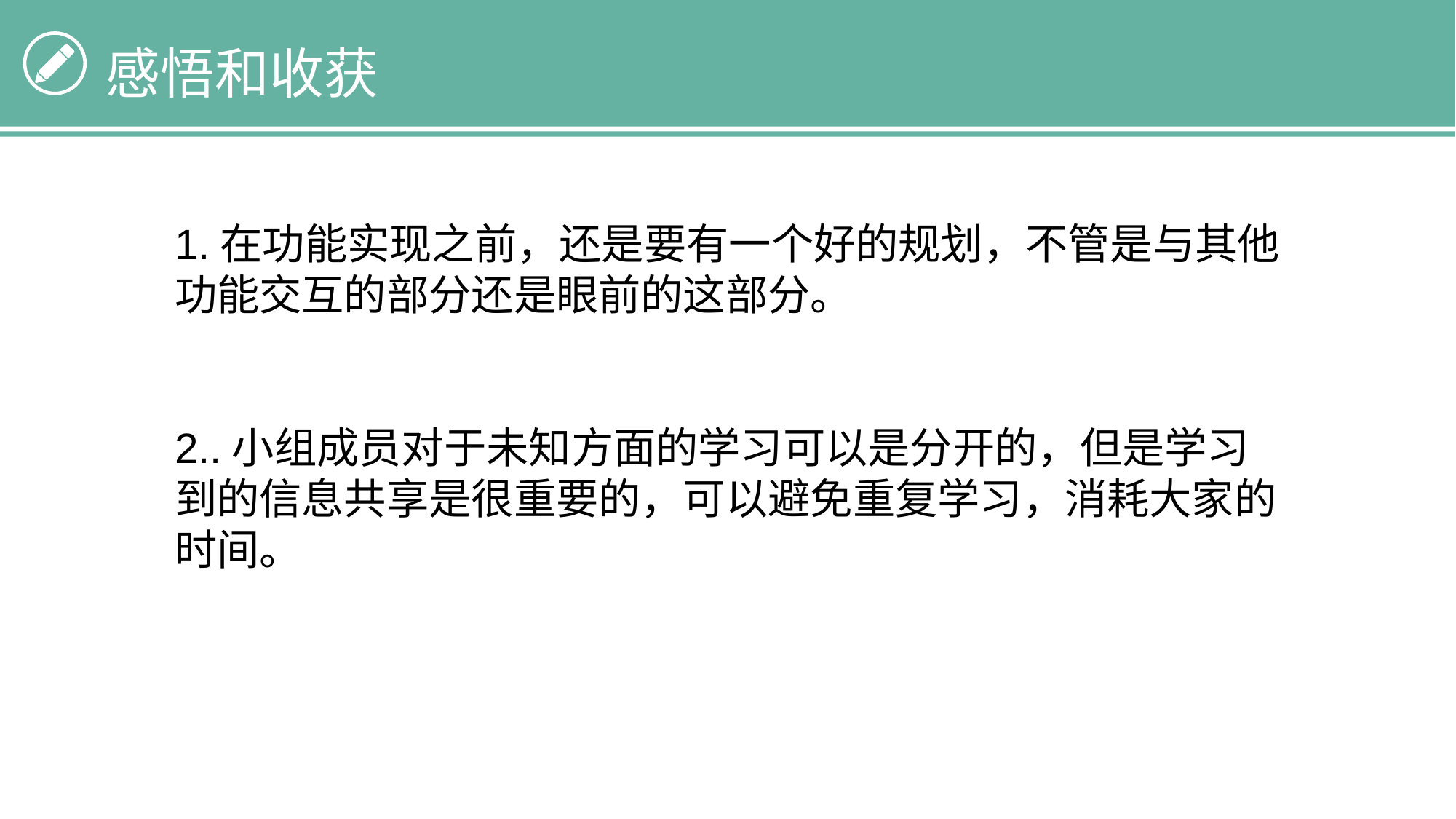

感悟和收获

1.在功能实现之前，还是要有一个好的规划，不管是与其他功能交互的部分还是眼前的这部分。

2..小组成员对于未知方面的学习可以是分开的，但是学习到的信息共享是很重要的，可以避免重复学习，消耗大家的时间。